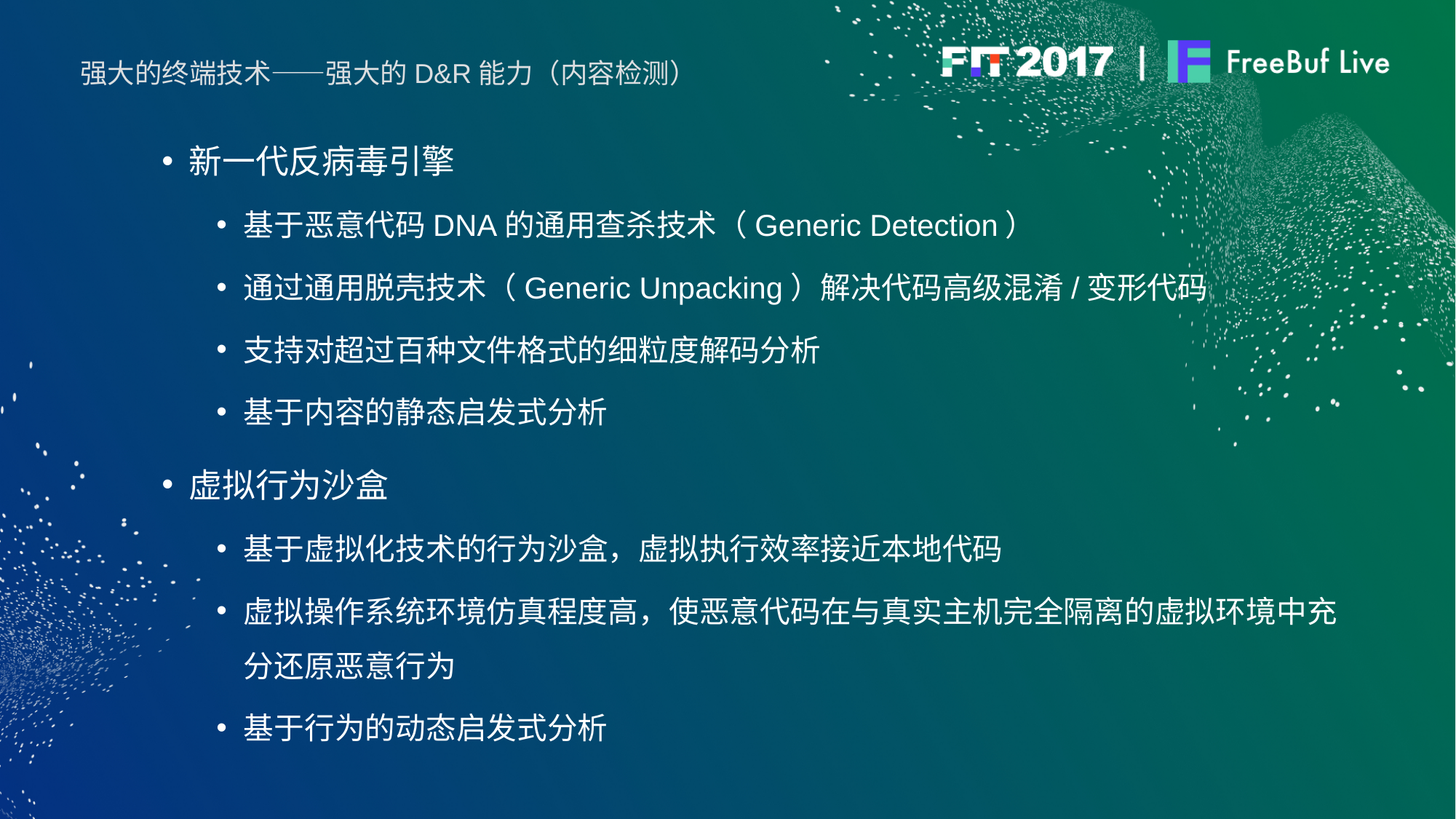

强大的终端技术——强大的D&R能力（内容检测）
新一代反病毒引擎
基于恶意代码DNA的通用查杀技术（Generic Detection）
通过通用脱壳技术（Generic Unpacking）解决代码高级混淆/变形代码
支持对超过百种文件格式的细粒度解码分析
基于内容的静态启发式分析
虚拟行为沙盒
基于虚拟化技术的行为沙盒，虚拟执行效率接近本地代码
虚拟操作系统环境仿真程度高，使恶意代码在与真实主机完全隔离的虚拟环境中充分还原恶意行为
基于行为的动态启发式分析